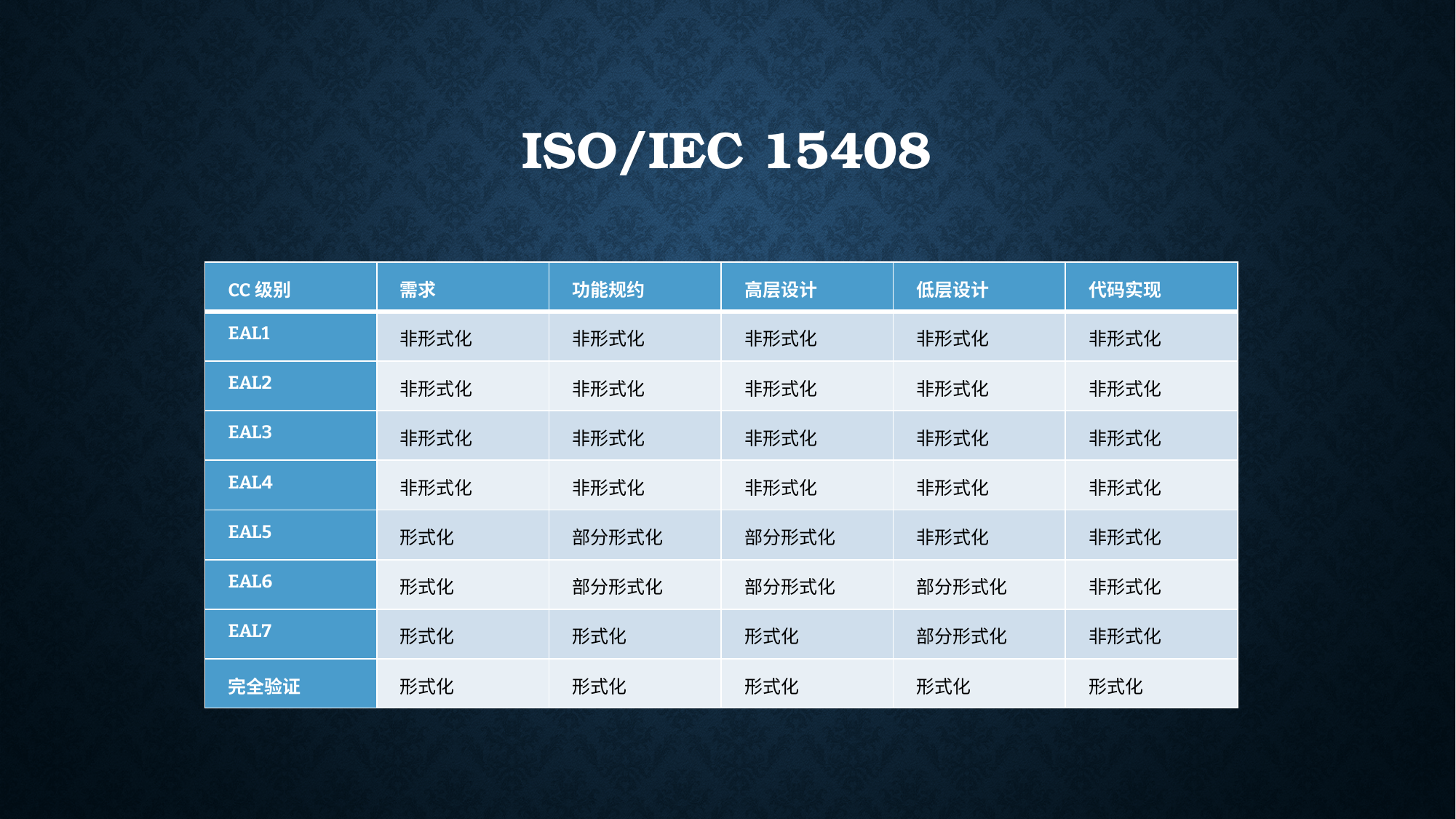

# ISO/IEC 15408
| CC级别 | 需求 | 功能规约 | 高层设计 | 低层设计 | 代码实现 |
| --- | --- | --- | --- | --- | --- |
| EAL1 | 非形式化 | 非形式化 | 非形式化 | 非形式化 | 非形式化 |
| EAL2 | 非形式化 | 非形式化 | 非形式化 | 非形式化 | 非形式化 |
| EAL3 | 非形式化 | 非形式化 | 非形式化 | 非形式化 | 非形式化 |
| EAL4 | 非形式化 | 非形式化 | 非形式化 | 非形式化 | 非形式化 |
| EAL5 | 形式化 | 部分形式化 | 部分形式化 | 非形式化 | 非形式化 |
| EAL6 | 形式化 | 部分形式化 | 部分形式化 | 部分形式化 | 非形式化 |
| EAL7 | 形式化 | 形式化 | 形式化 | 部分形式化 | 非形式化 |
| 完全验证 | 形式化 | 形式化 | 形式化 | 形式化 | 形式化 |